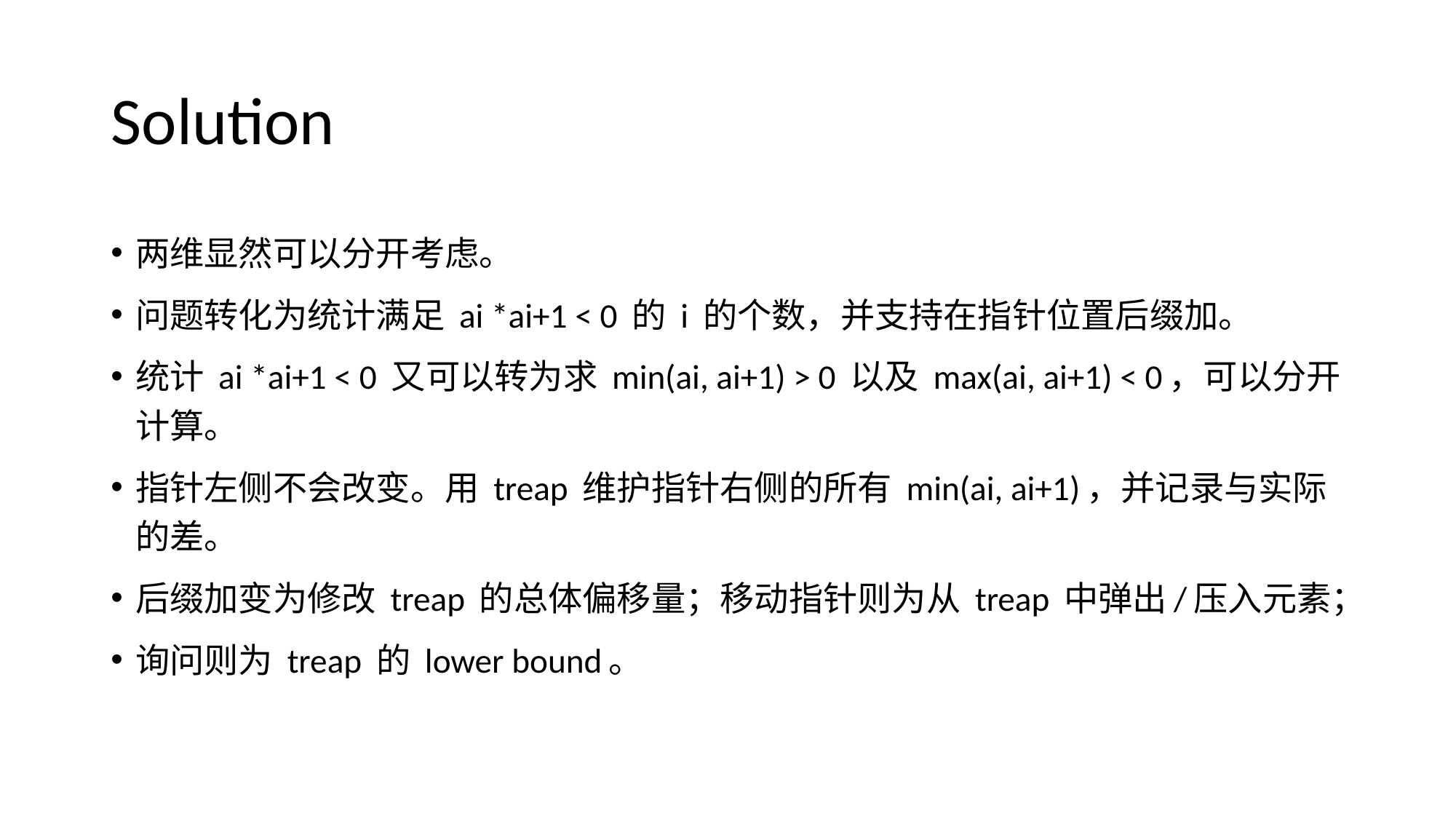

# Solution
两维显然可以分开考虑。
问题转化为统计满足 ai *ai+1 < 0 的 i 的个数，并支持在指针位置后缀加。
统计 ai *ai+1 < 0 又可以转为求 min(ai, ai+1) > 0 以及 max(ai, ai+1) < 0，可以分开计算。
指针左侧不会改变。用 treap 维护指针右侧的所有 min(ai, ai+1)，并记录与实际的差。
后缀加变为修改 treap 的总体偏移量；移动指针则为从 treap 中弹出/压入元素；
询问则为 treap 的 lower bound。